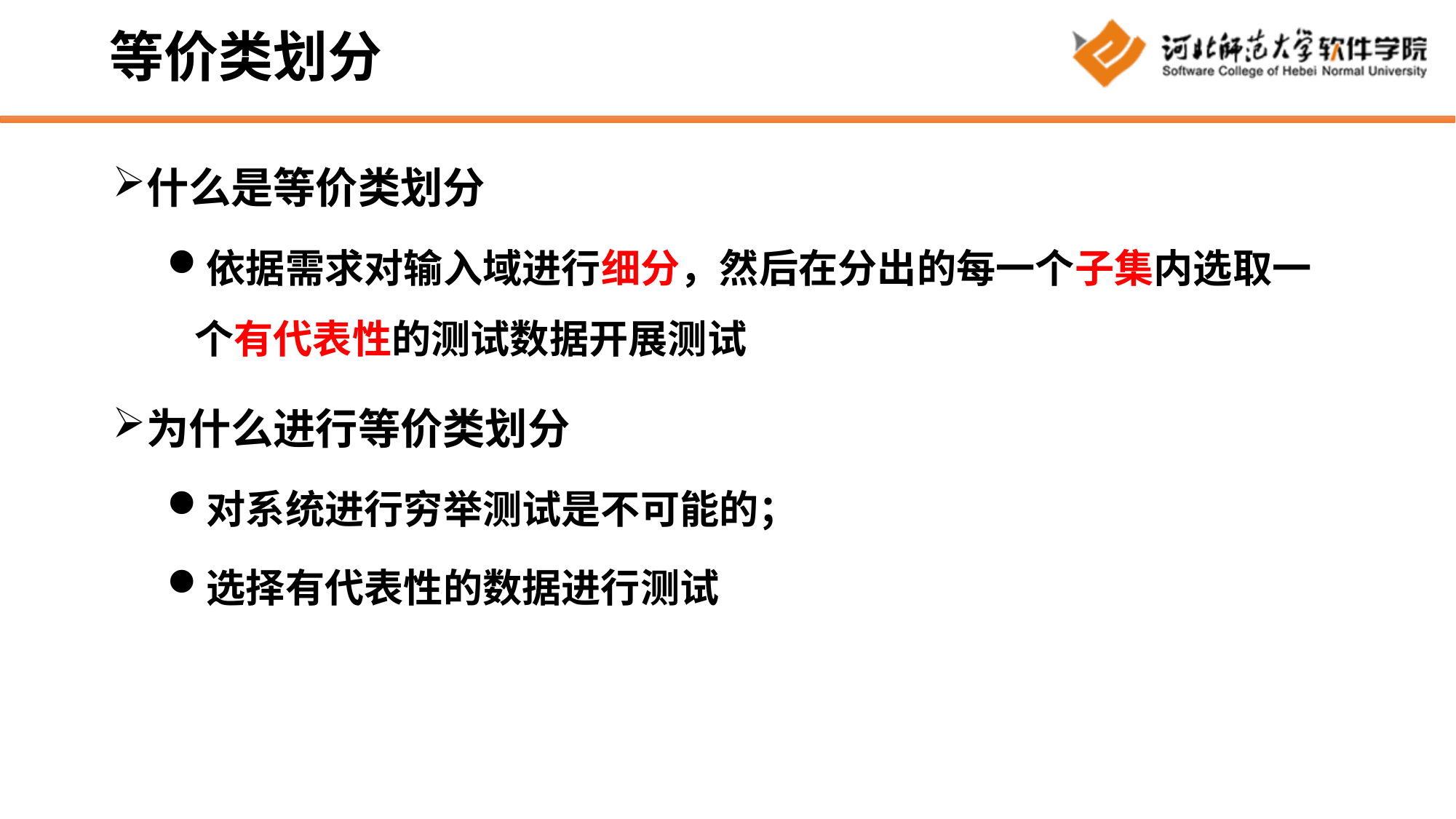

# 等价类划分
什么是等价类划分
依据需求对输入域进行细分，然后在分出的每一个子集内选取一个有代表性的测试数据开展测试
为什么进行等价类划分
对系统进行穷举测试是不可能的；
选择有代表性的数据进行测试